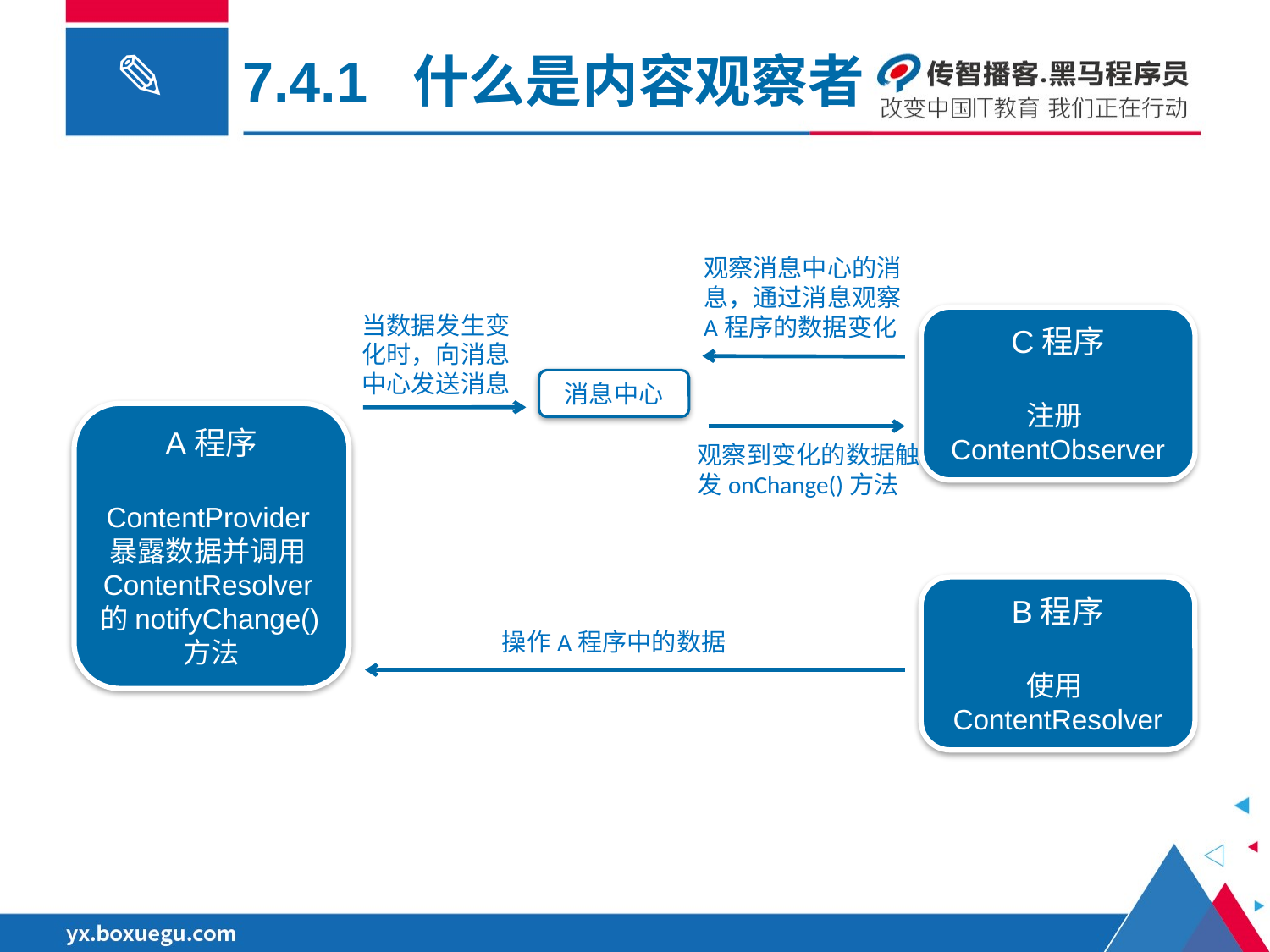

7.4.1  什么是内容观察者
观察消息中心的消息，通过消息观察A程序的数据变化
A程序

ContentProvider暴露数据并调用ContentResolver的notifyChange()方法
当数据发生变化时，向消息中心发送消息
C程序

注册ContentObserver
消息中心
观察到变化的数据触发onChange()方法
B程序

使用ContentResolver
操作A程序中的数据